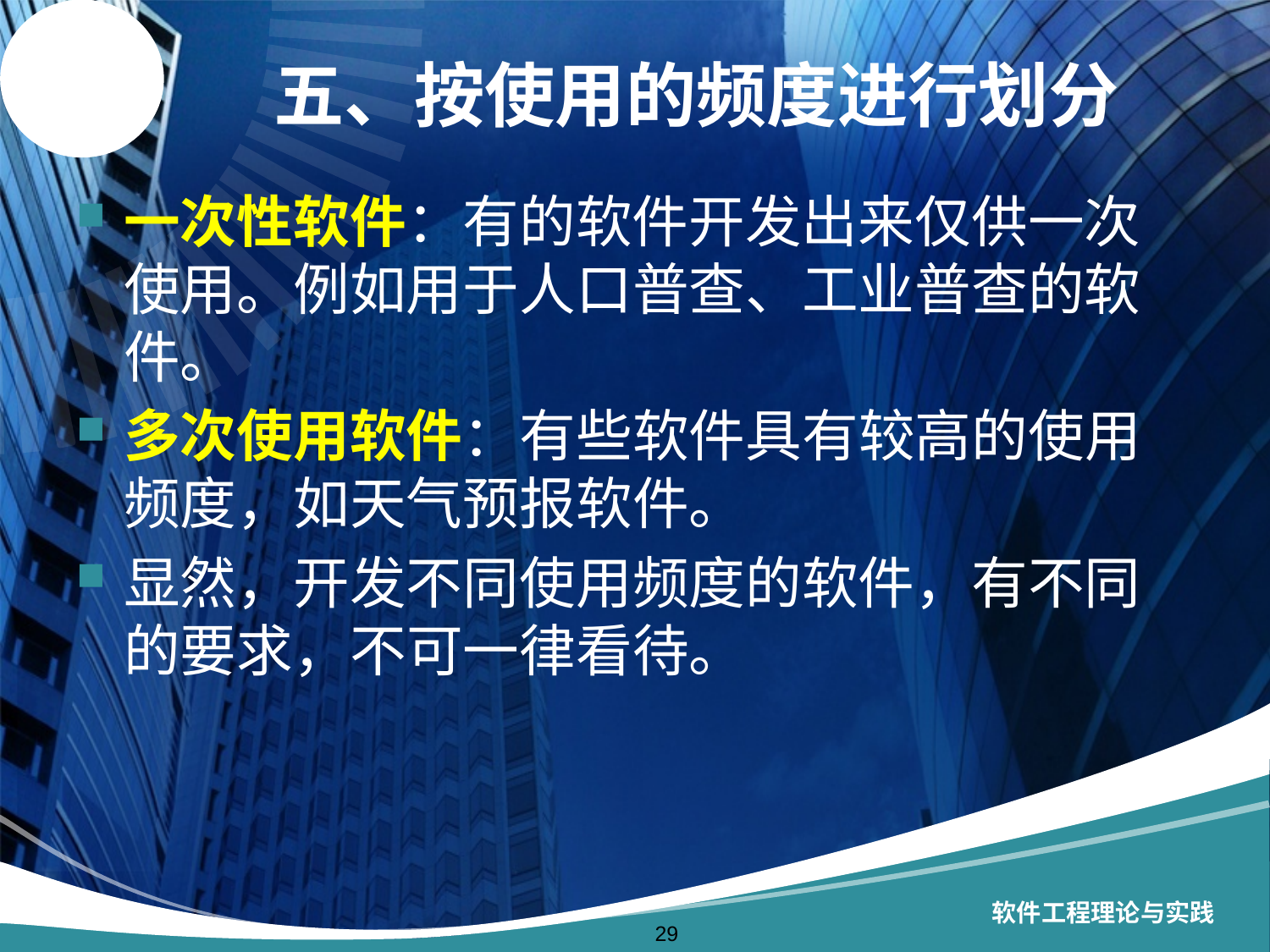

# 五、按使用的频度进行划分
一次性软件：有的软件开发出来仅供一次使用。例如用于人口普查、工业普查的软件。
多次使用软件：有些软件具有较高的使用频度，如天气预报软件。
显然，开发不同使用频度的软件，有不同的要求，不可一律看待。
软件工程理论与实践
29